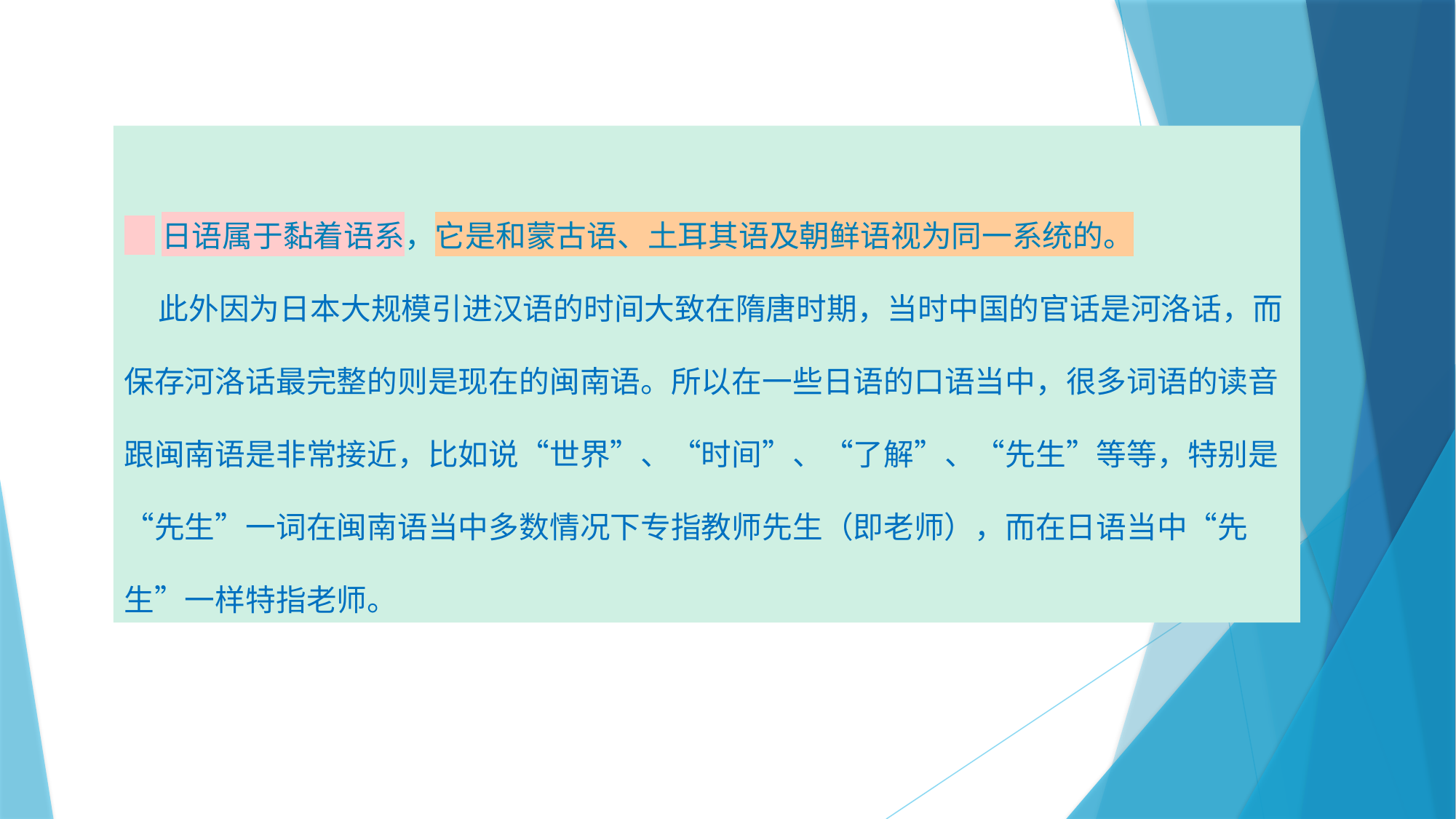

日语属于黏着语系，它是和蒙古语、土耳其语及朝鲜语视为同一系统的。
    此外因为日本大规模引进汉语的时间大致在隋唐时期，当时中国的官话是河洛话，而保存河洛话最完整的则是现在的闽南语。所以在一些日语的口语当中，很多词语的读音跟闽南语是非常接近，比如说“世界”、“时间”、“了解”、“先生”等等，特别是“先生”一词在闽南语当中多数情况下专指教师先生（即老师），而在日语当中“先生”一样特指老师。